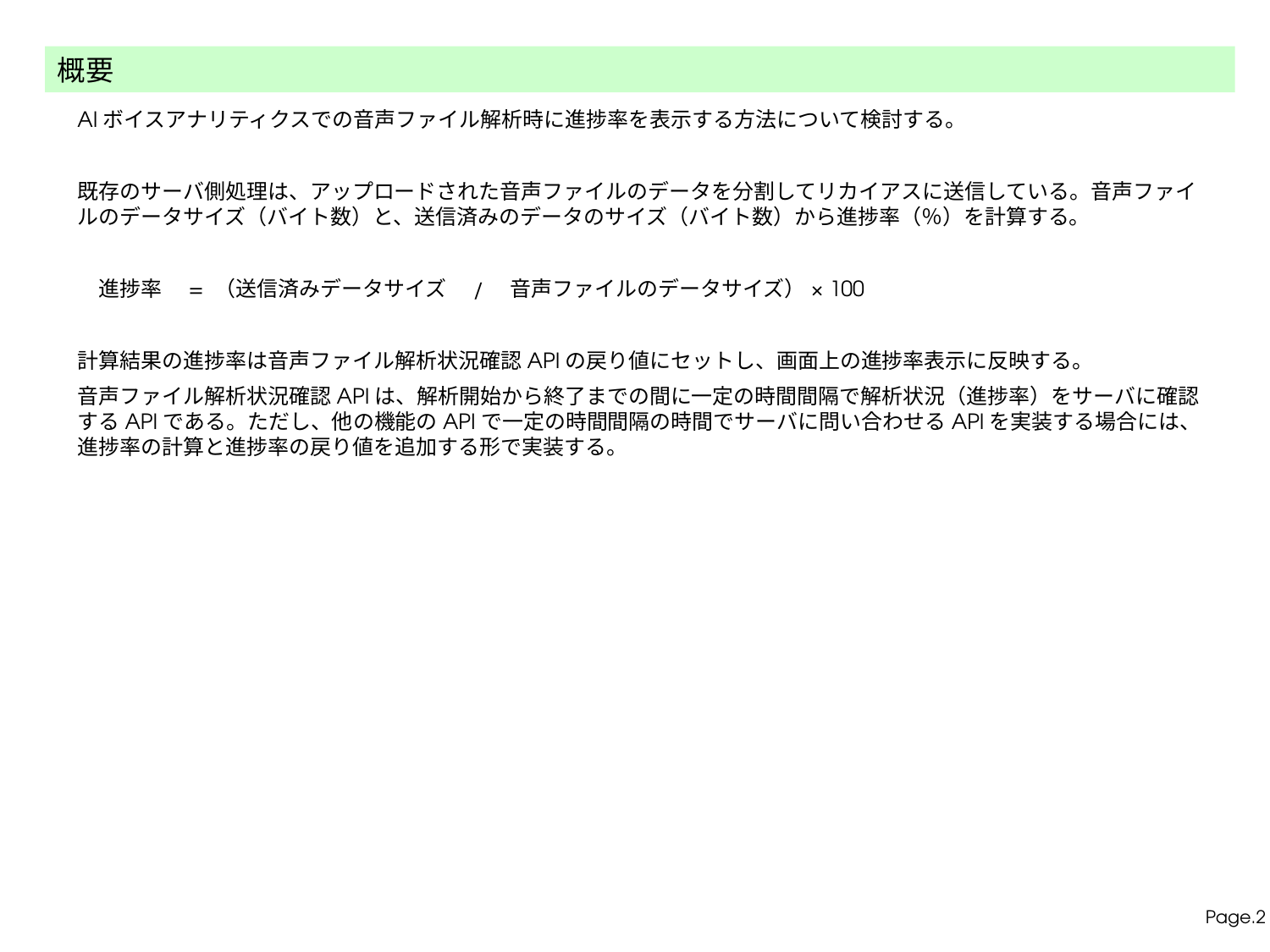

概要

AIボイスアナリティクスでの音声ファイル解析時に進捗率を表示する方法について検討する。

既存のサーバ側処理は、アップロードされた音声ファイルのデータを分割してリカイアスに送信している。音声ファイルのデータサイズ（バイト数）と、送信済みのデータのサイズ（バイト数）から進捗率（％）を計算する。

　進捗率　= （送信済みデータサイズ　/　音声ファイルのデータサイズ）× 100

計算結果の進捗率は音声ファイル解析状況確認APIの戻り値にセットし、画面上の進捗率表示に反映する。
音声ファイル解析状況確認APIは、解析開始から終了までの間に一定の時間間隔で解析状況（進捗率）をサーバに確認するAPIである。ただし、他の機能のAPIで一定の時間間隔の時間でサーバに問い合わせるAPIを実装する場合には、進捗率の計算と進捗率の戻り値を追加する形で実装する。